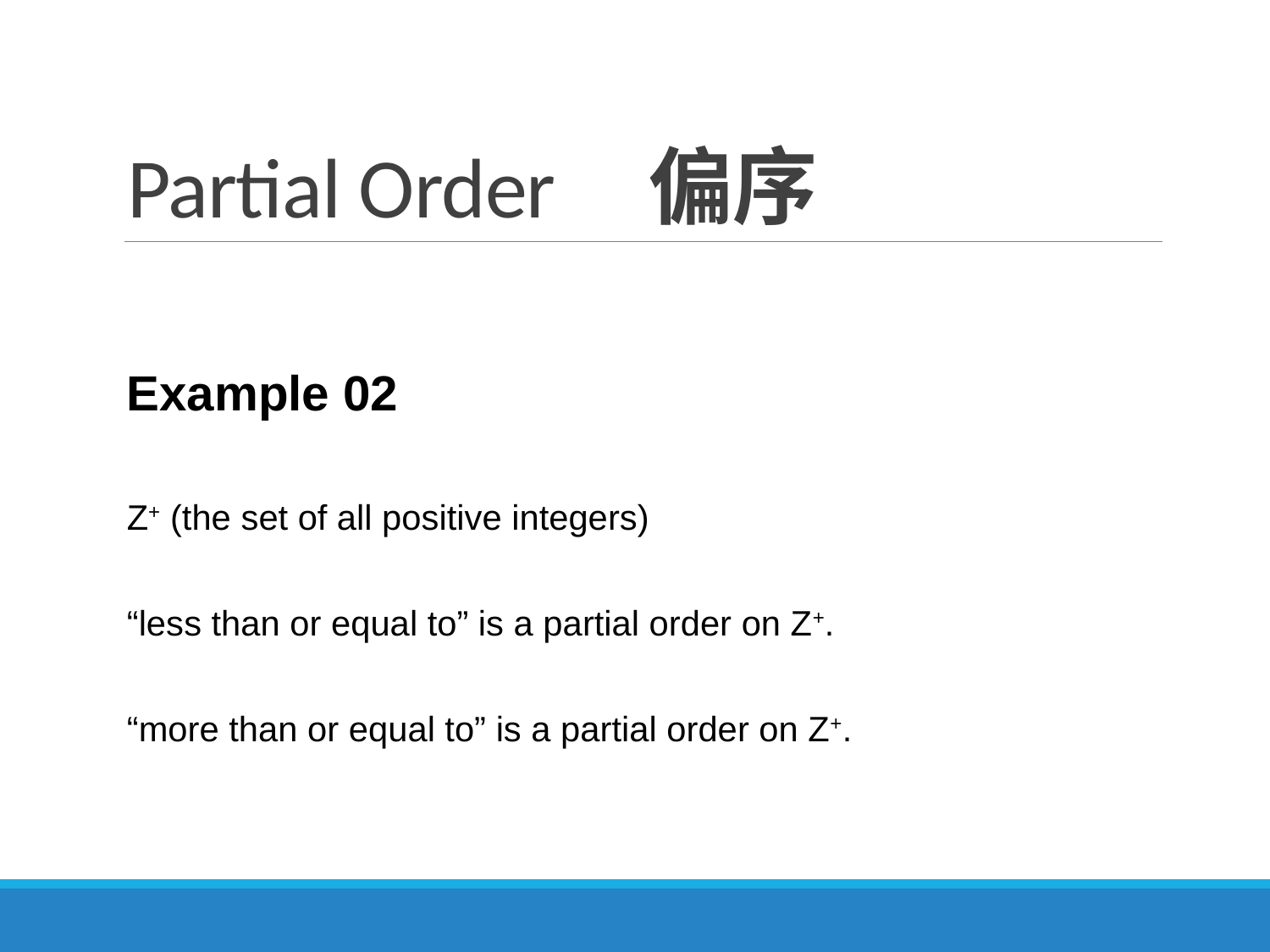

# Partial Order    偏序
Example 02
Z+ (the set of all positive integers)
“less than or equal to” is a partial order on Z+.
“more than or equal to” is a partial order on Z+.